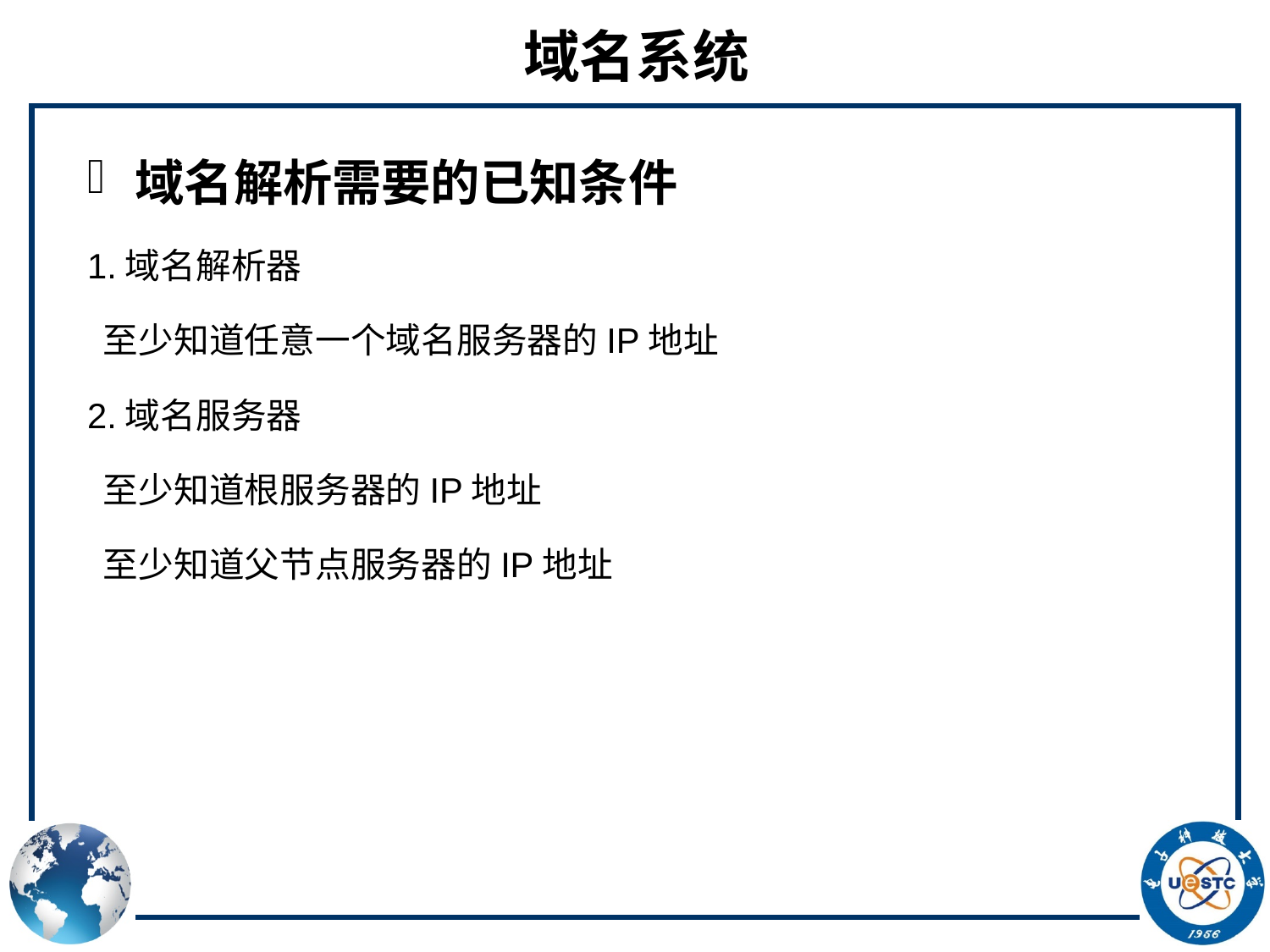

# 域名系统
域名解析需要的已知条件
1.域名解析器
至少知道任意一个域名服务器的IP地址
2.域名服务器
至少知道根服务器的IP地址
至少知道父节点服务器的IP地址